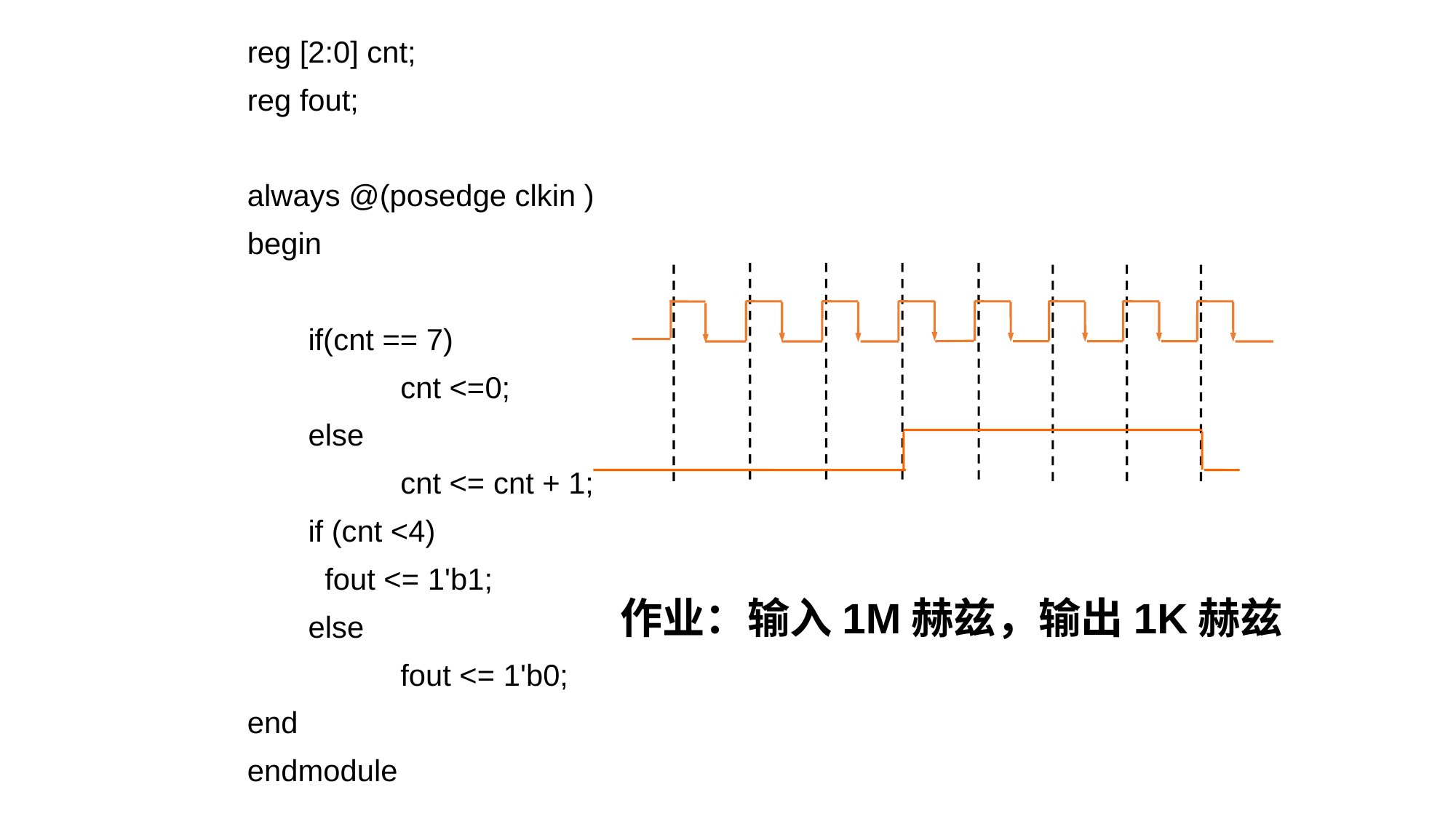

reg [2:0] cnt;
reg fout;

always @(posedge clkin )
begin

	    if(cnt == 7)
		  cnt <=0;
	    else
		  cnt <= cnt + 1;
	    if (cnt <4)
	      fout <= 1'b1;
	    else
		  fout <= 1'b0;
end
endmodule

作业：输入1M赫兹，输出1K赫兹